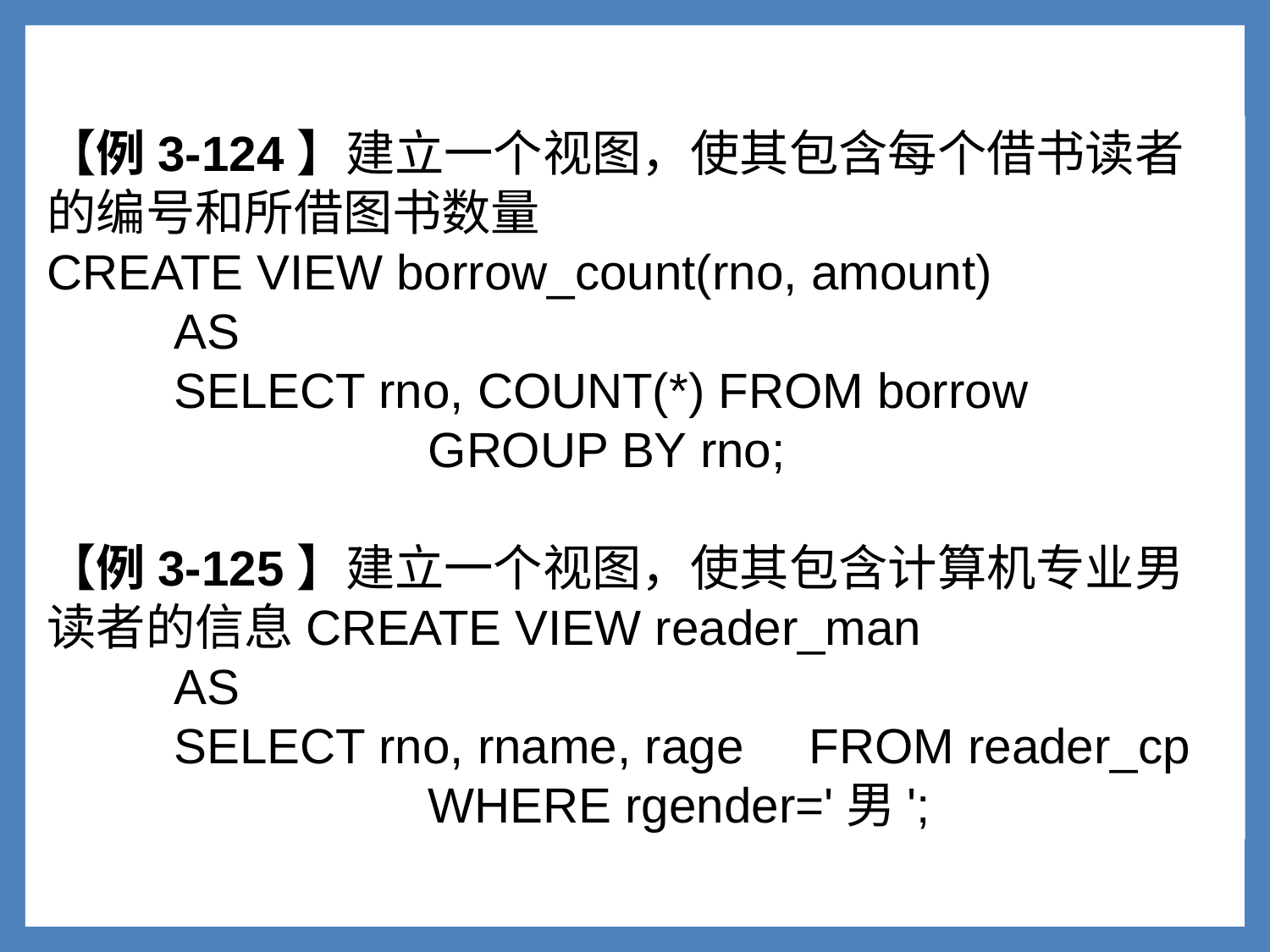

【例3-124】建立一个视图，使其包含每个借书读者的编号和所借图书数量
CREATE VIEW borrow_count(rno, amount)
	AS
	SELECT rno, COUNT(*) FROM borrow
			GROUP BY rno;

【例3-125】建立一个视图，使其包含计算机专业男读者的信息CREATE VIEW reader_man
	AS
	SELECT rno, rname, rage 	FROM reader_cp
			WHERE rgender='男';
1